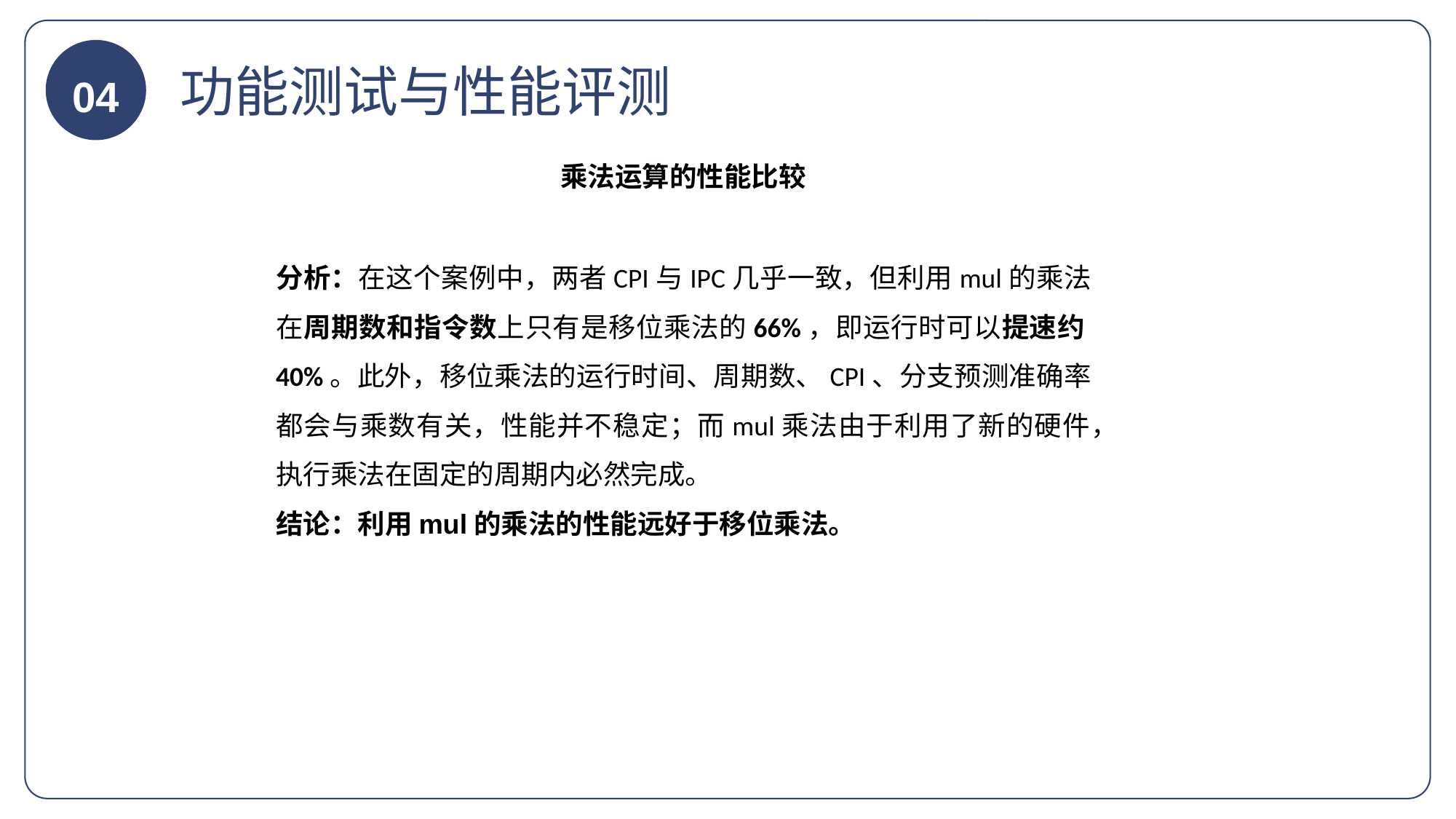

04
功能测试与性能评测
乘法运算的性能比较
分析：在这个案例中，两者CPI与IPC几乎一致，但利用mul的乘法在周期数和指令数上只有是移位乘法的66%，即运行时可以提速约40%。此外，移位乘法的运行时间、周期数、CPI、分支预测准确率都会与乘数有关，性能并不稳定；而mul乘法由于利用了新的硬件，执行乘法在固定的周期内必然完成。
结论：利用mul的乘法的性能远好于移位乘法。